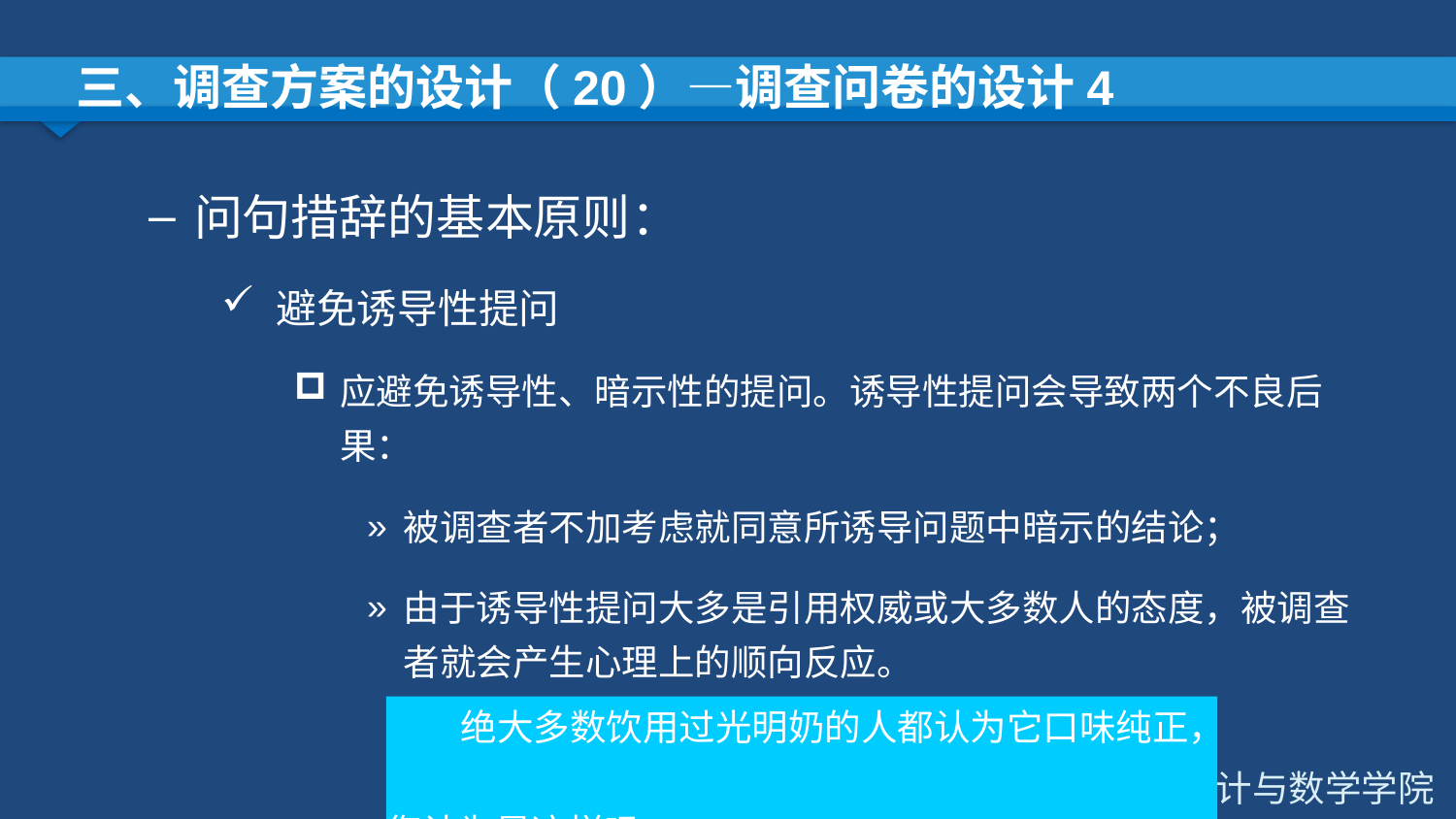

# 三、调查方案的设计（20）—调查问卷的设计4
问句措辞的基本原则：
避免诱导性提问
应避免诱导性、暗示性的提问。诱导性提问会导致两个不良后果：
被调查者不加考虑就同意所诱导问题中暗示的结论；
由于诱导性提问大多是引用权威或大多数人的态度，被调查者就会产生心理上的顺向反应。
        绝大多数饮用过光明奶的人都认为它口味纯正，
您认为是这样吗?